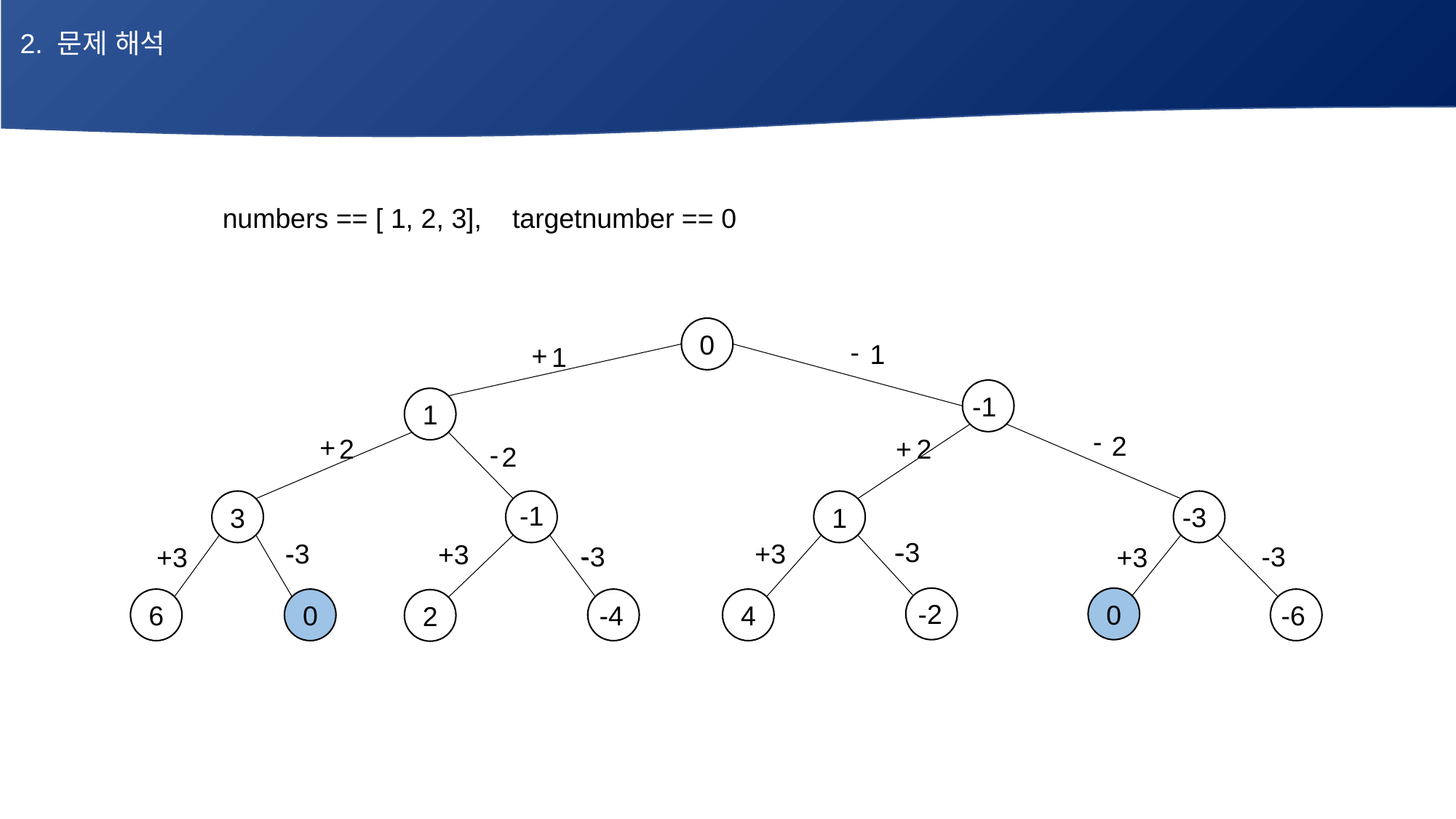

2. 문제 해석
# 매주 1 과제 LV2
numbers == [ 1, 2, 3],    targetnumber == 0
0

1
3

1

0
6
0

4

2
-
1
+
1
-1
-
2
+
2
2
+
-
2
-1
-3
-3
-
-
-3
+3
+3
-
-3
-3
+3
+3
-2
-4
-6